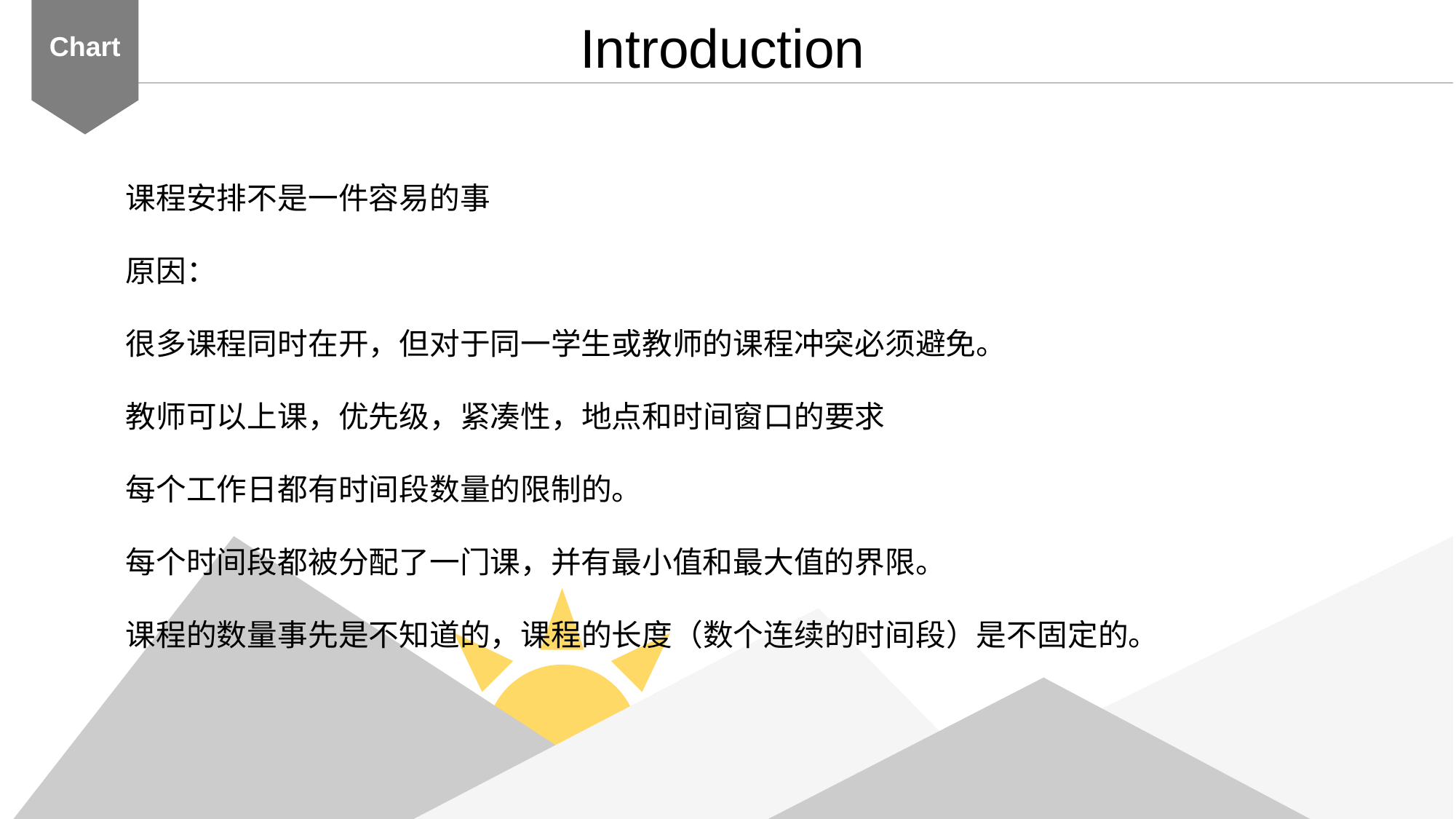

Chart
Introduction

课程安排不是一件容易的事
原因：
很多课程同时在开，但对于同一​​学生或教师的课程冲突必须避免。
教师可以上课，优先级，紧凑性，地点和时间窗口的要求
每个工作日都有时间段数量的限制的。
每个时间段都被分配了一门课，并有最小值和最大值的界限。
课程的数量事先是不知道的，课程的长度（数个连续的时间段）是不固定的。
Sample Heading
Sample Heading